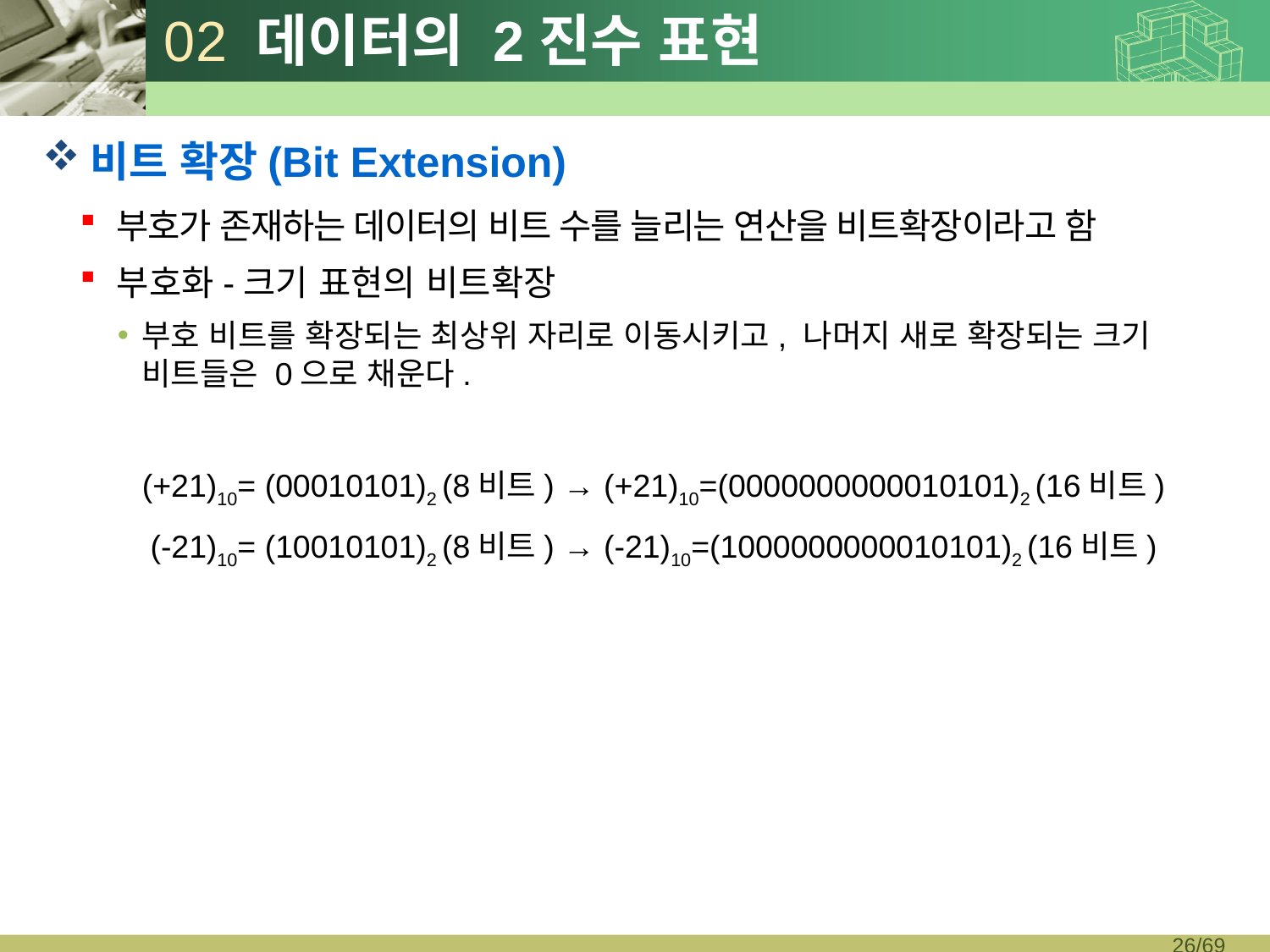

# 02 데이터의 2진수 표현
비트 확장(Bit Extension)
부호가 존재하는 데이터의 비트 수를 늘리는 연산을 비트확장이라고 함
부호화-크기 표현의 비트확장
부호 비트를 확장되는 최상위 자리로 이동시키고, 나머지 새로 확장되는 크기 비트들은 0으로 채운다.

(+21)10= (00010101)2 (8비트) → (+21)10=(0000000000010101)2 (16비트)
(-21)10= (10010101)2 (8비트) → (-21)10=(1000000000010101)2 (16비트)